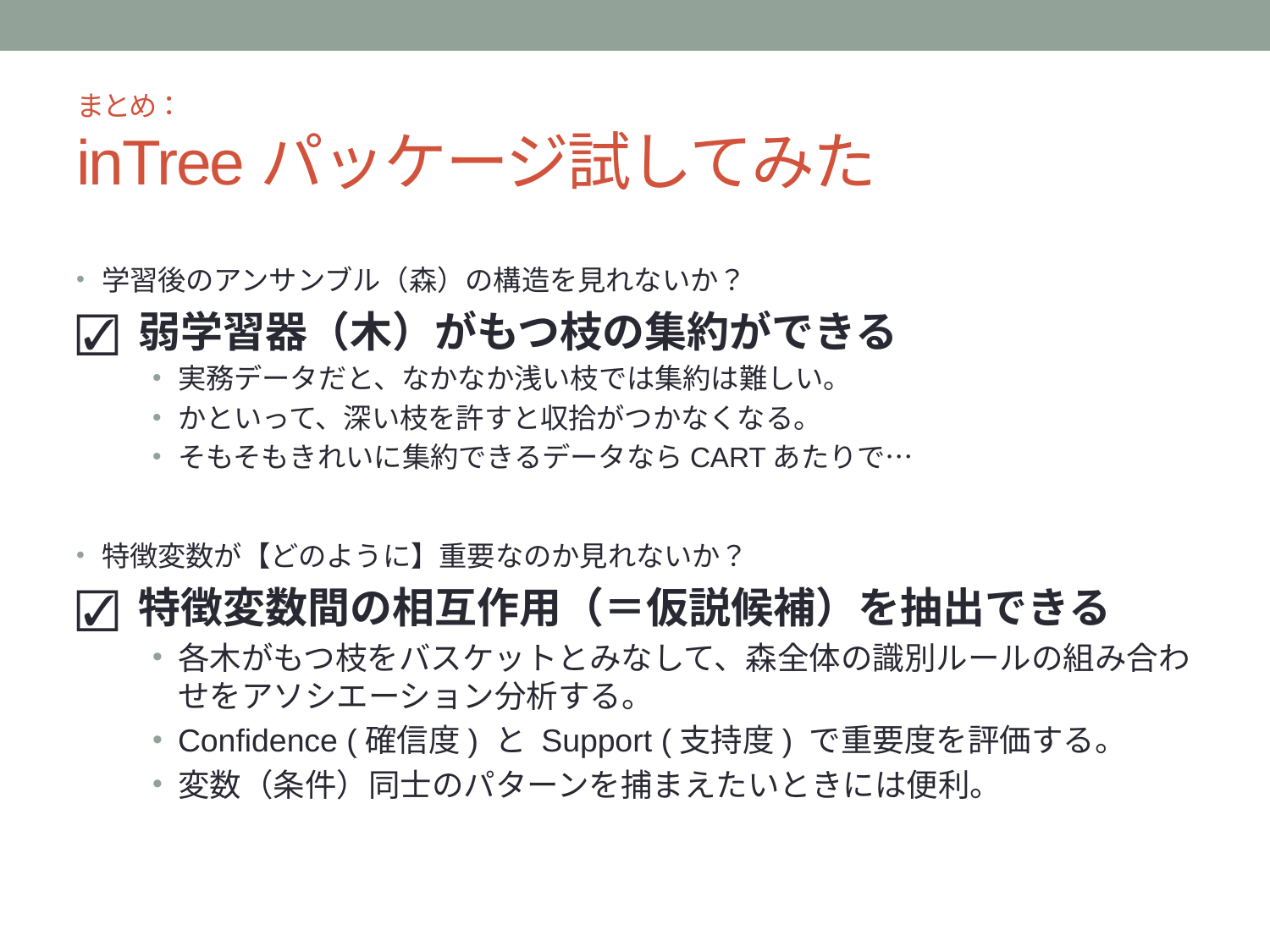

# まとめ： inTreeパッケージ試してみた
学習後のアンサンブル（森）の構造を見れないか？
☑ 弱学習器（木）がもつ枝の集約ができる
実務データだと、なかなか浅い枝では集約は難しい。
かといって、深い枝を許すと収拾がつかなくなる。
そもそもきれいに集約できるデータならCARTあたりで…

特徴変数が【どのように】重要なのか見れないか？
☑ 特徴変数間の相互作用（＝仮説候補）を抽出できる
各木がもつ枝をバスケットとみなして、森全体の識別ルールの組み合わせをアソシエーション分析する。
Confidence (確信度) と Support (支持度) で重要度を評価する。
変数（条件）同士のパターンを捕まえたいときには便利。